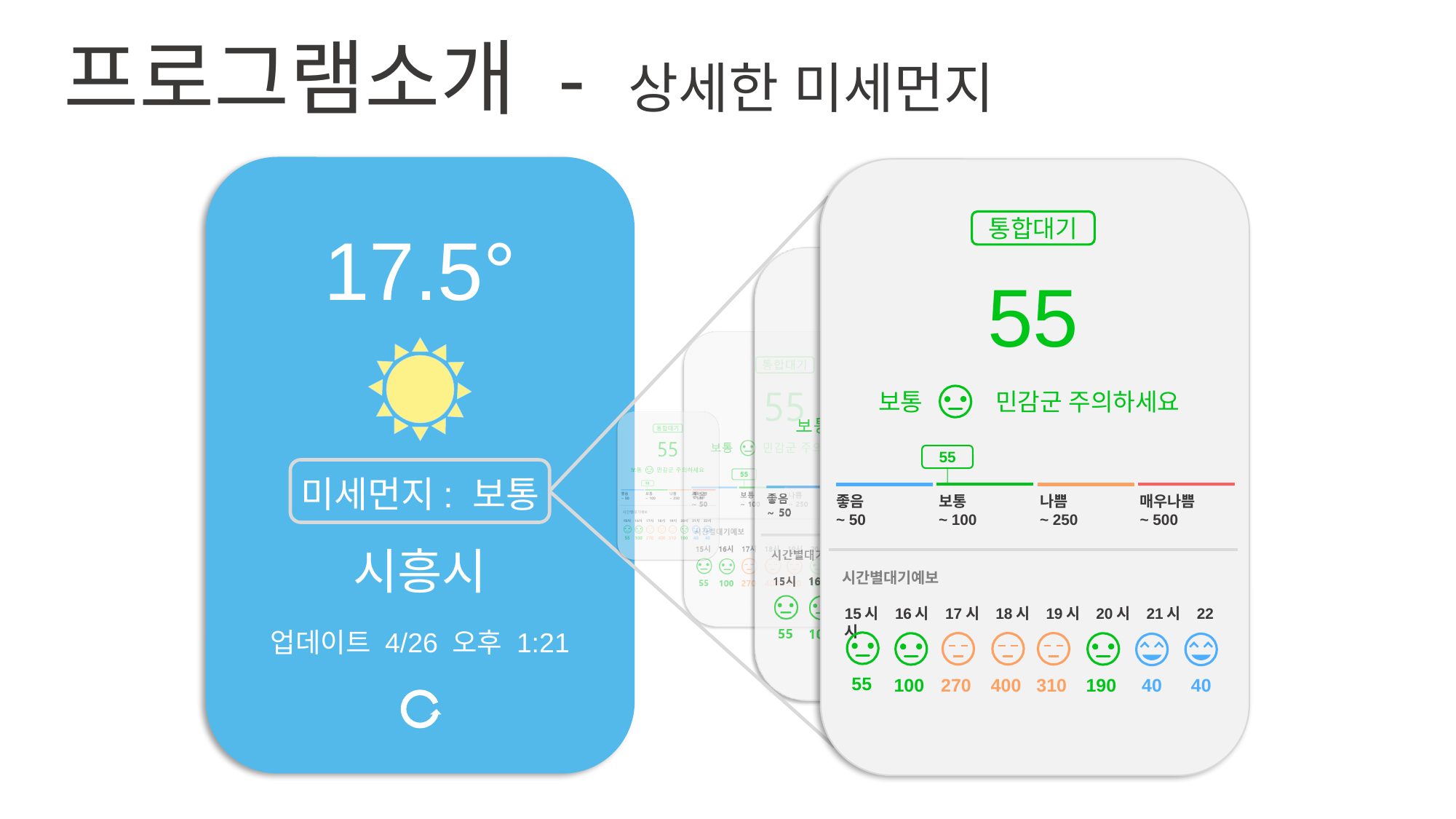

프로그램소개 - 상세한 미세먼지

통합대기
55
보통
민감군 주의하세요

55
좋음
~ 50
보통
~ 100
나쁨
~ 250
매우나쁨
~ 500
시간별대기예보
15시   16시   17시   18시   19시   20시   21시   22시

55
100
190
40
40
270
400
310
17.5°

미세먼지: 보통
시흥시
업데이트 4/26 오후 1:21